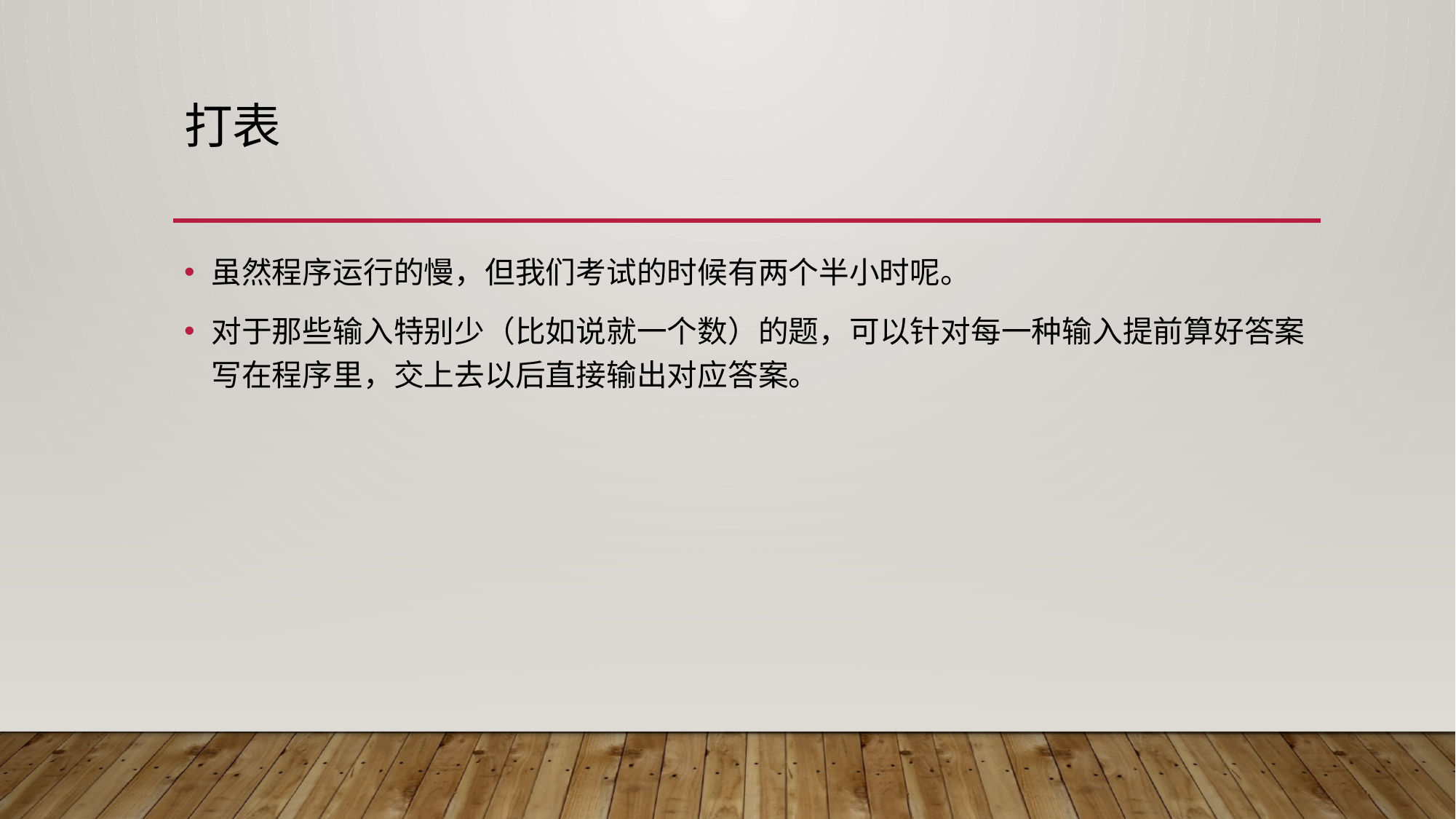

# 打表
虽然程序运行的慢，但我们考试的时候有两个半小时呢。
对于那些输入特别少（比如说就一个数）的题，可以针对每一种输入提前算好答案写在程序里，交上去以后直接输出对应答案。